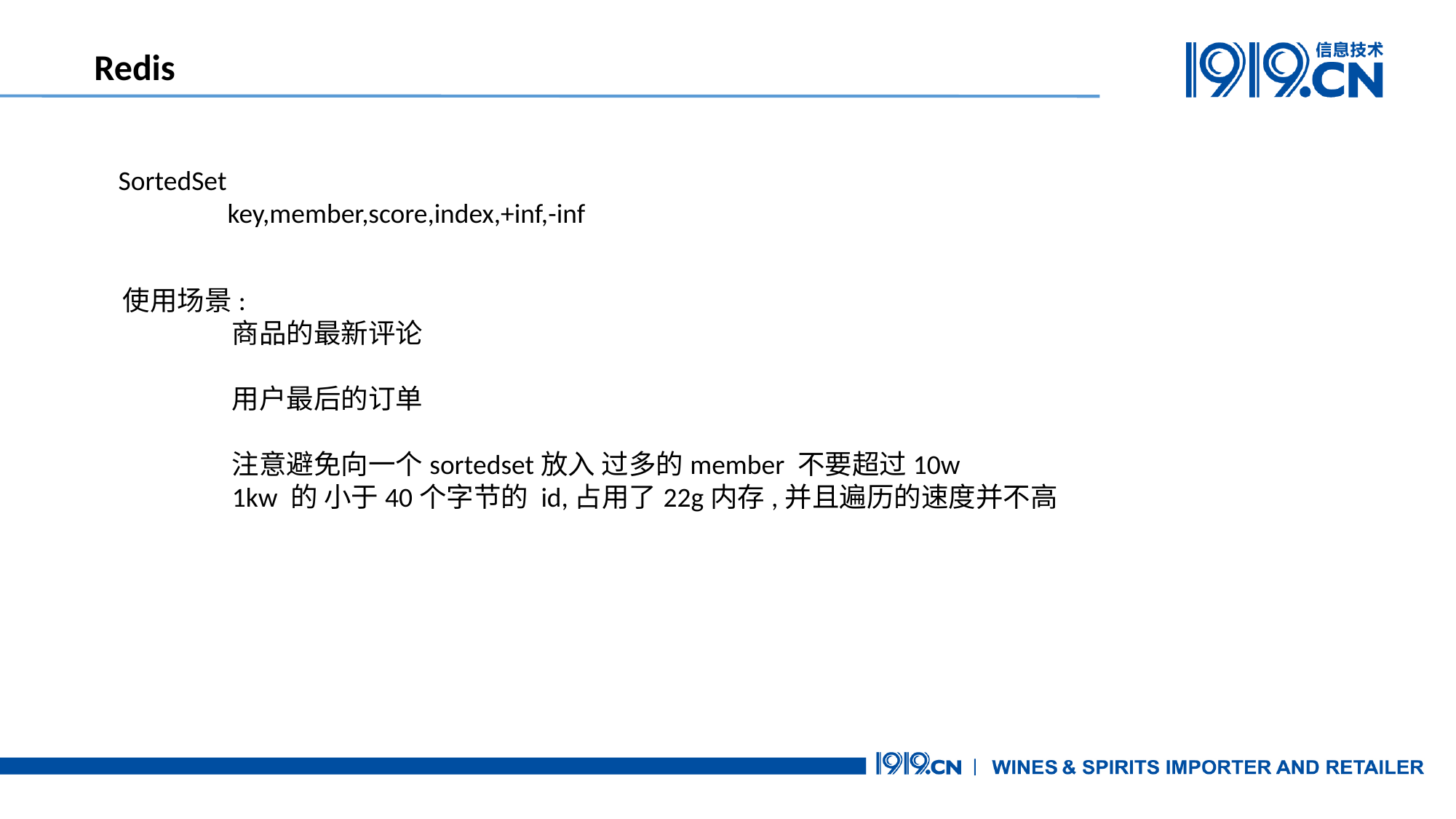

Redis
SortedSet
	key,member,score,index,+inf,-inf
使用场景:
	商品的最新评论

	用户最后的订单

	注意避免向一个sortedset放入 过多的member 不要超过10w
	1kw 的 小于40个字节的 id,占用了22g内存,并且遍历的速度并不高
26